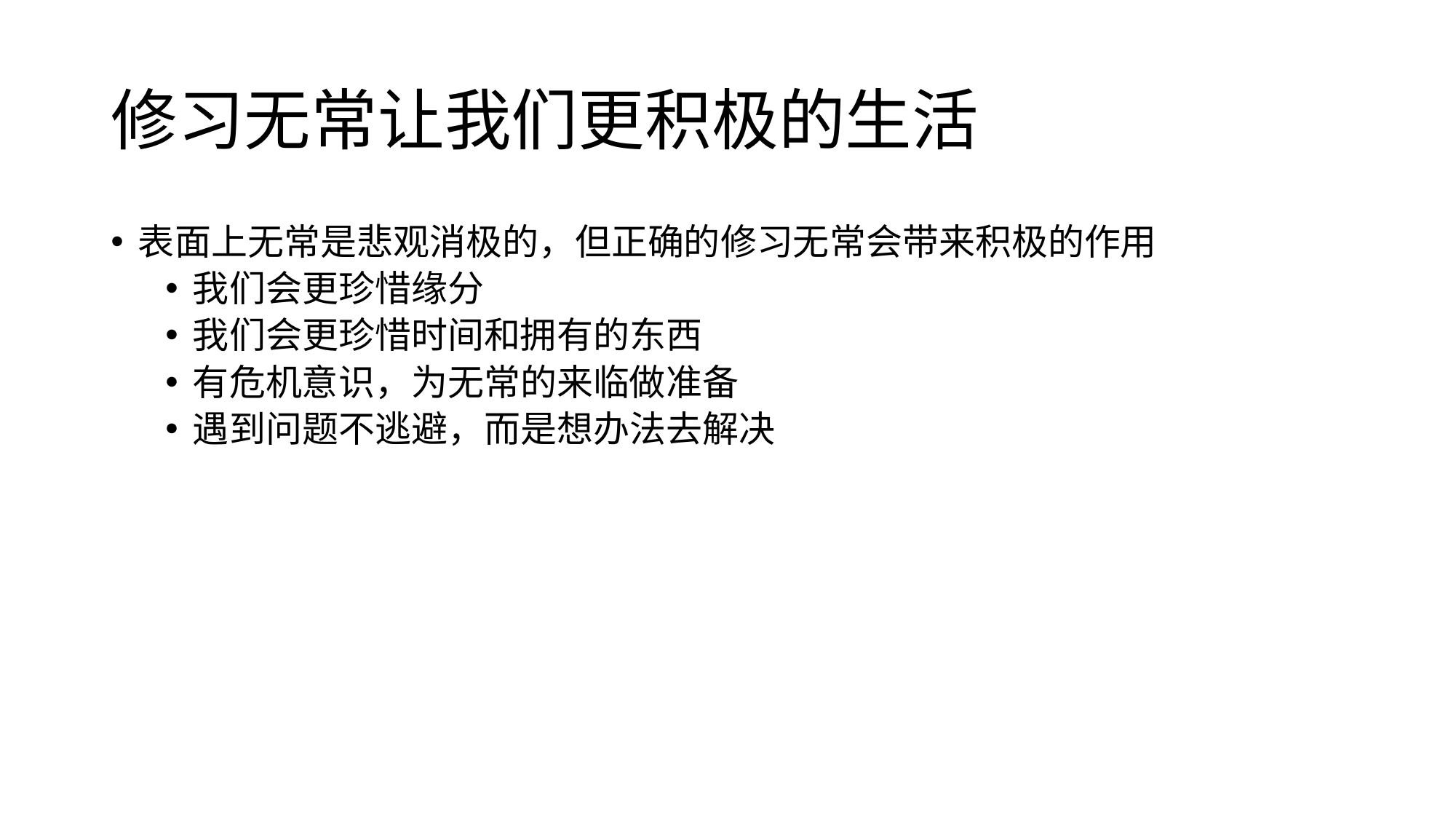

# 修习无常让我们更积极的生活
表面上无常是悲观消极的，但正确的修习无常会带来积极的作用
我们会更珍惜缘分
我们会更珍惜时间和拥有的东西
有危机意识，为无常的来临做准备
遇到问题不逃避，而是想办法去解决